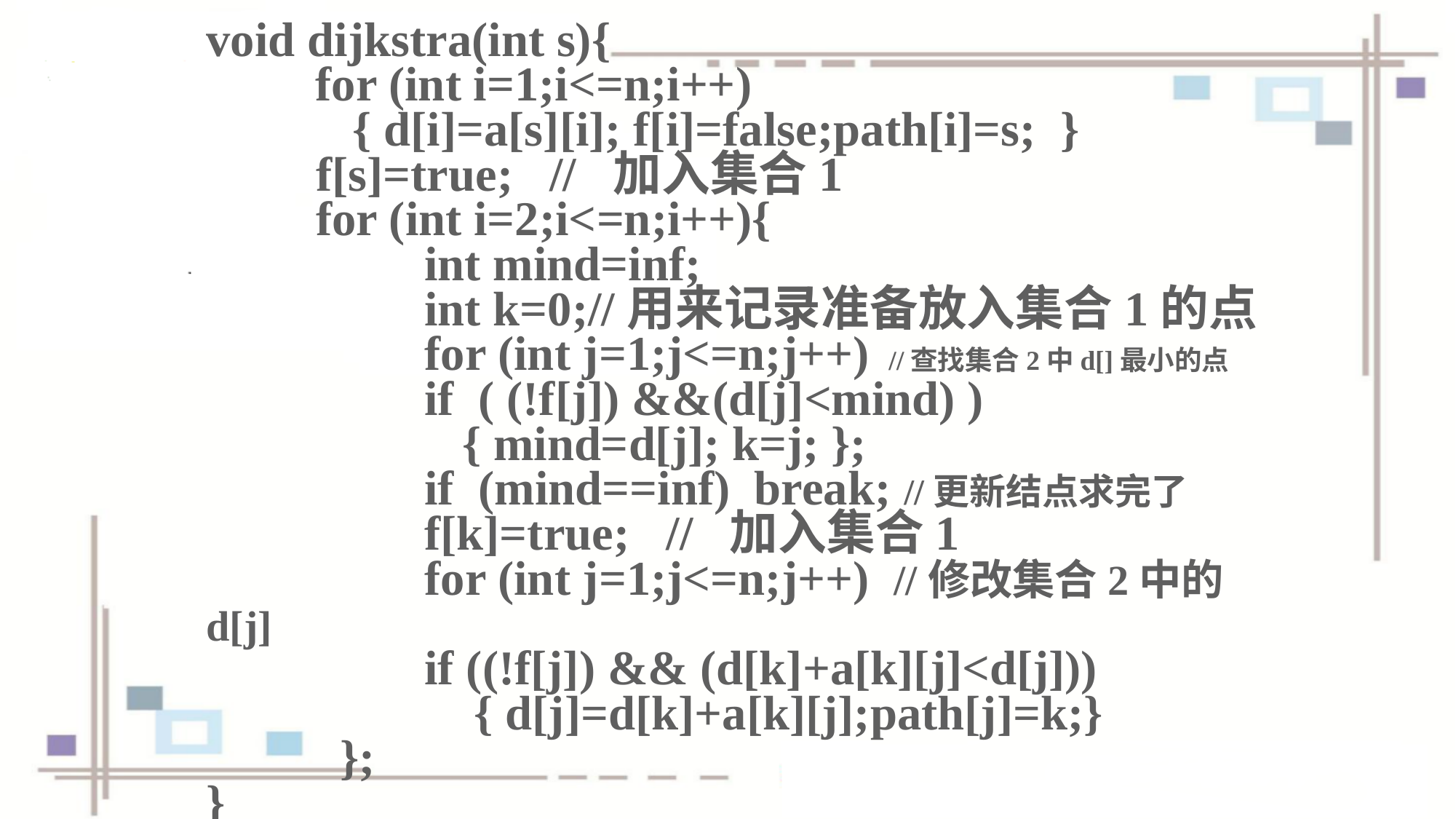

void dijkstra(int s){
	for (int i=1;i<=n;i++)
            { d[i]=a[s][i]; f[i]=false;path[i]=s;  }
         f[s]=true;   //  加入集合1
         for (int i=2;i<=n;i++){
		int mind=inf;
		int k=0;//用来记录准备放入集合1的点
		for (int j=1;j<=n;j++)  //查找集合2中d[]最小的点
		if  ( (!f[j]) &&(d[j]<mind) )
                     { mind=d[j]; k=j; };
		if  (mind==inf)  break; //更新结点求完了
		f[k]=true;   //  加入集合1
		for (int j=1;j<=n;j++)  //修改集合2中的d[j]
		if ((!f[j]) && (d[k]+a[k][j]<d[j]))
                      { d[j]=d[k]+a[k][j];path[j]=k;}
           };
}